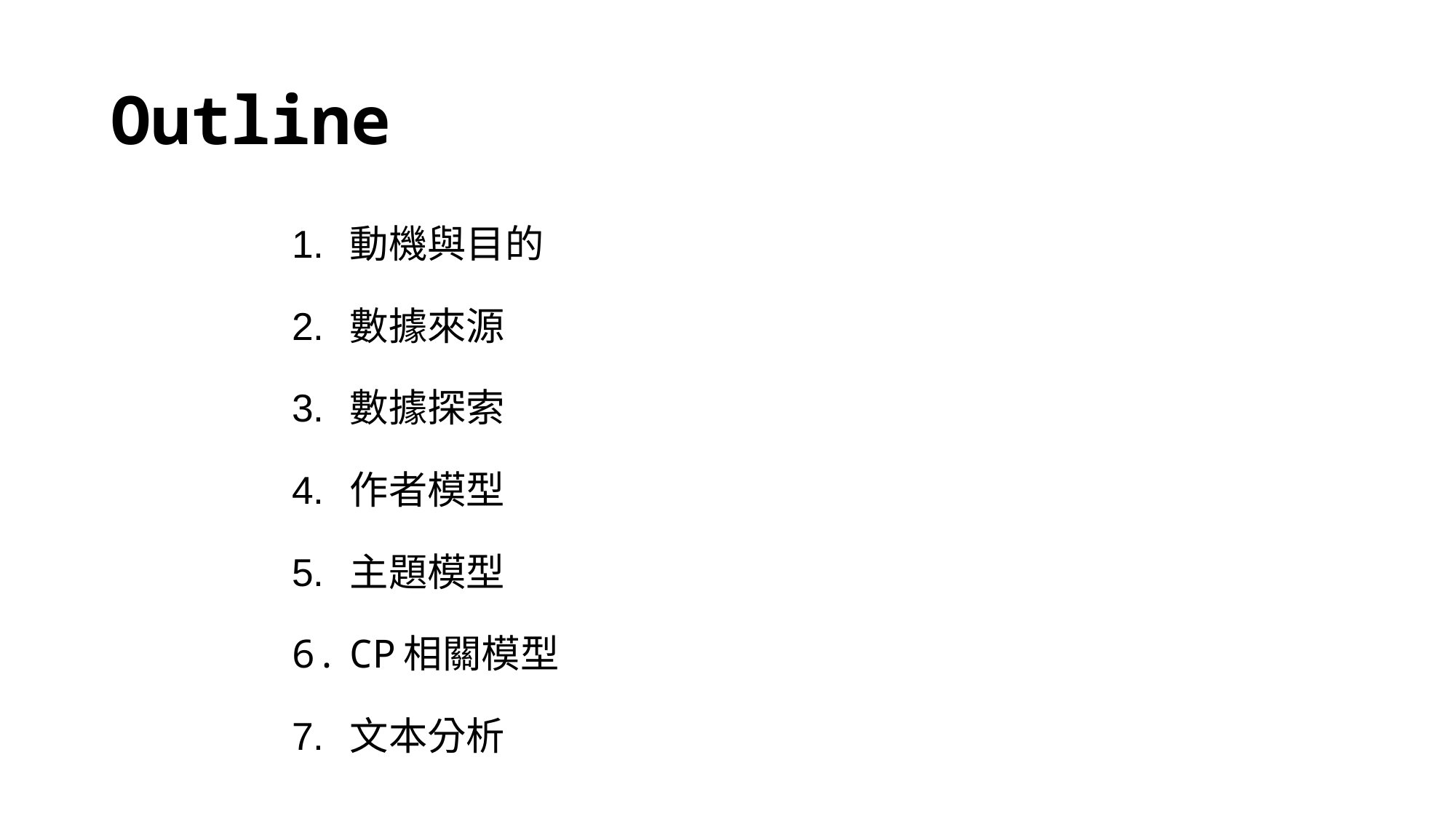

# Outline
動機與目的
數據來源
數據探索
作者模型
主題模型
CP相關模型
文本分析